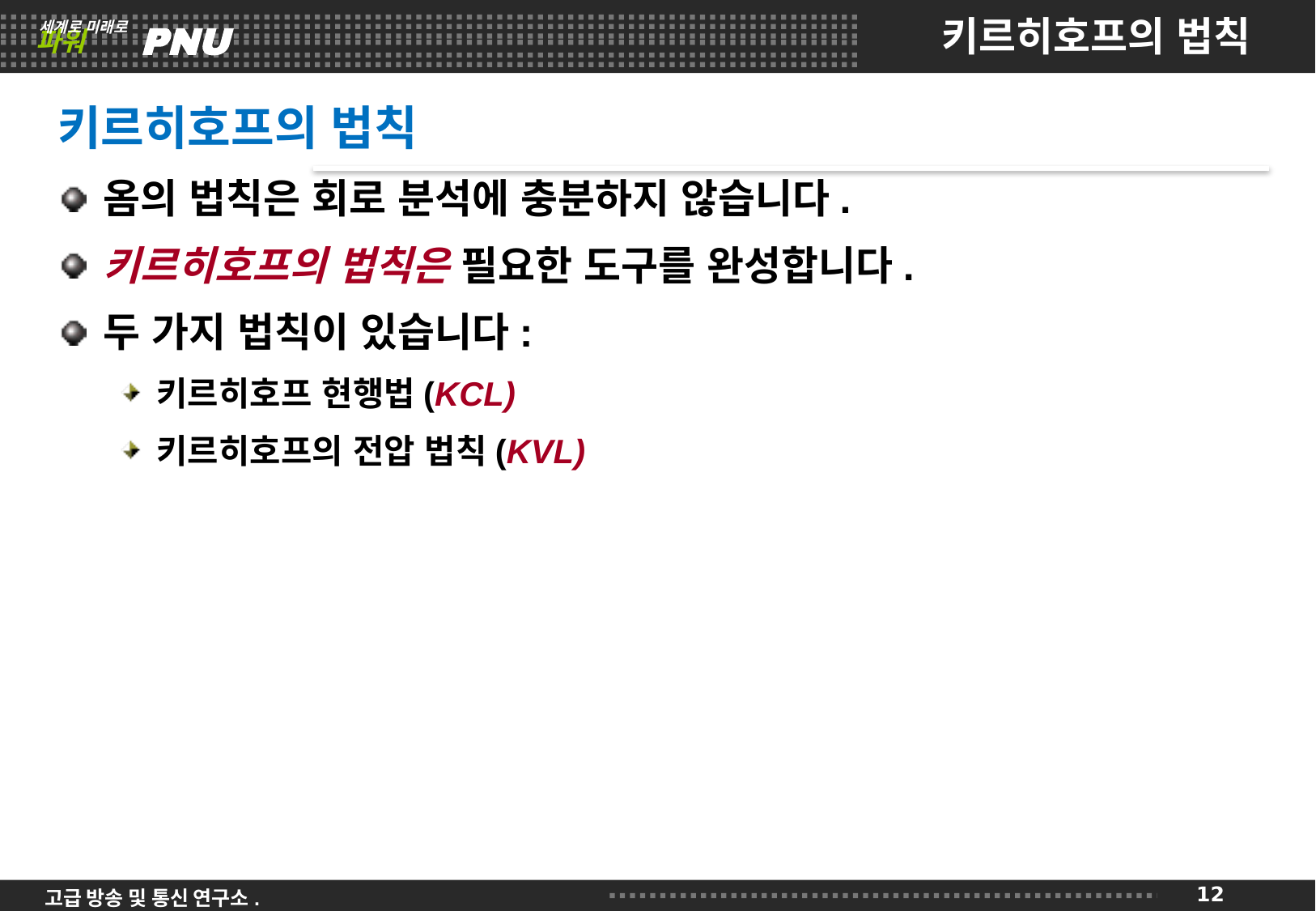

# 키르히호프의 법칙
키르히호프의 법칙
옴의 법칙은 회로 분석에 충분하지 않습니다.
키르히호프의 법칙은 필요한 도구를 완성합니다.
두 가지 법칙이 있습니다:
키르히호프 현행법(KCL)
키르히호프의 전압 법칙(KVL)